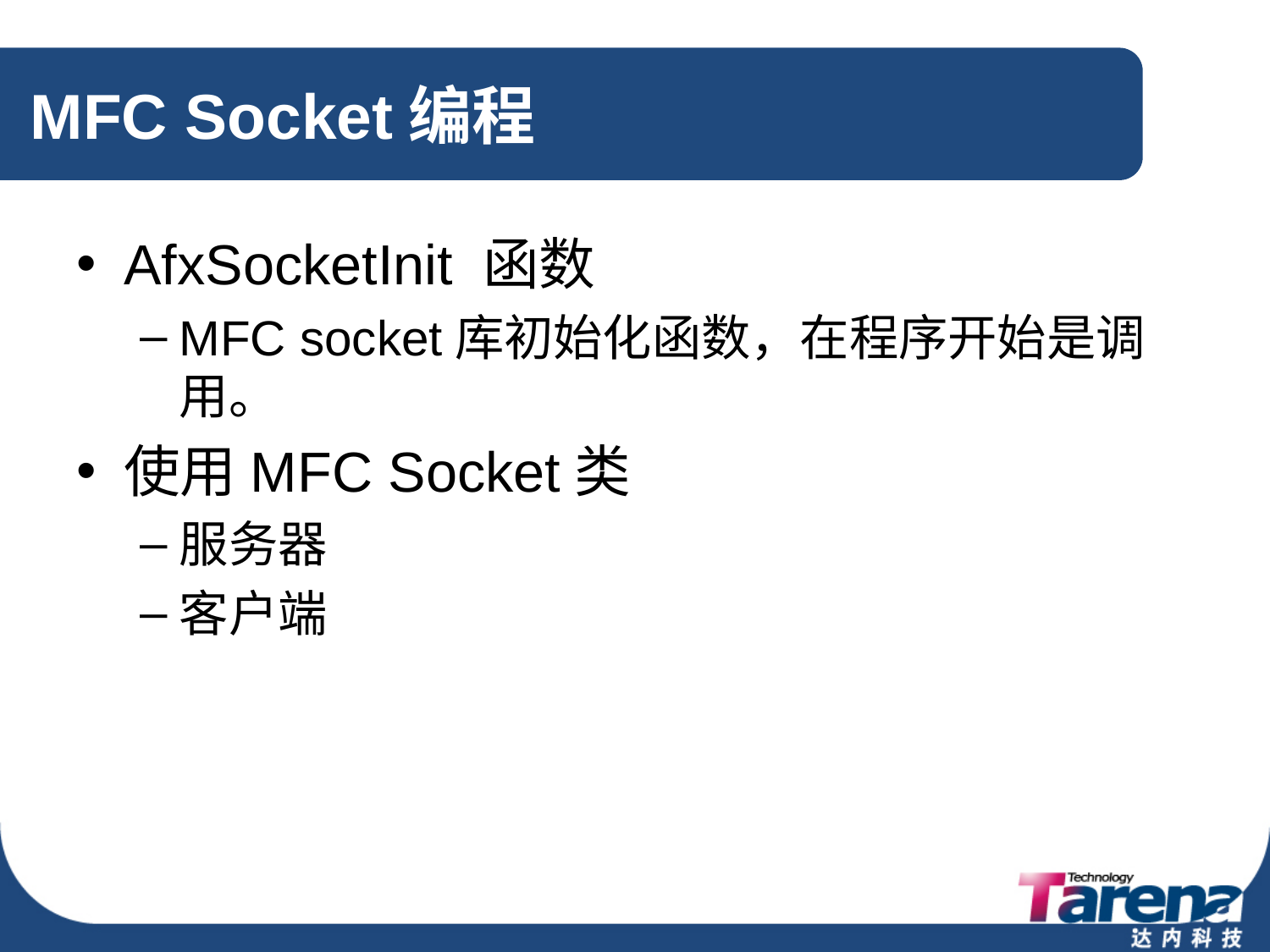

# MFC Socket编程
AfxSocketInit 函数
MFC socket库初始化函数，在程序开始是调用。
使用MFC Socket类
服务器
客户端